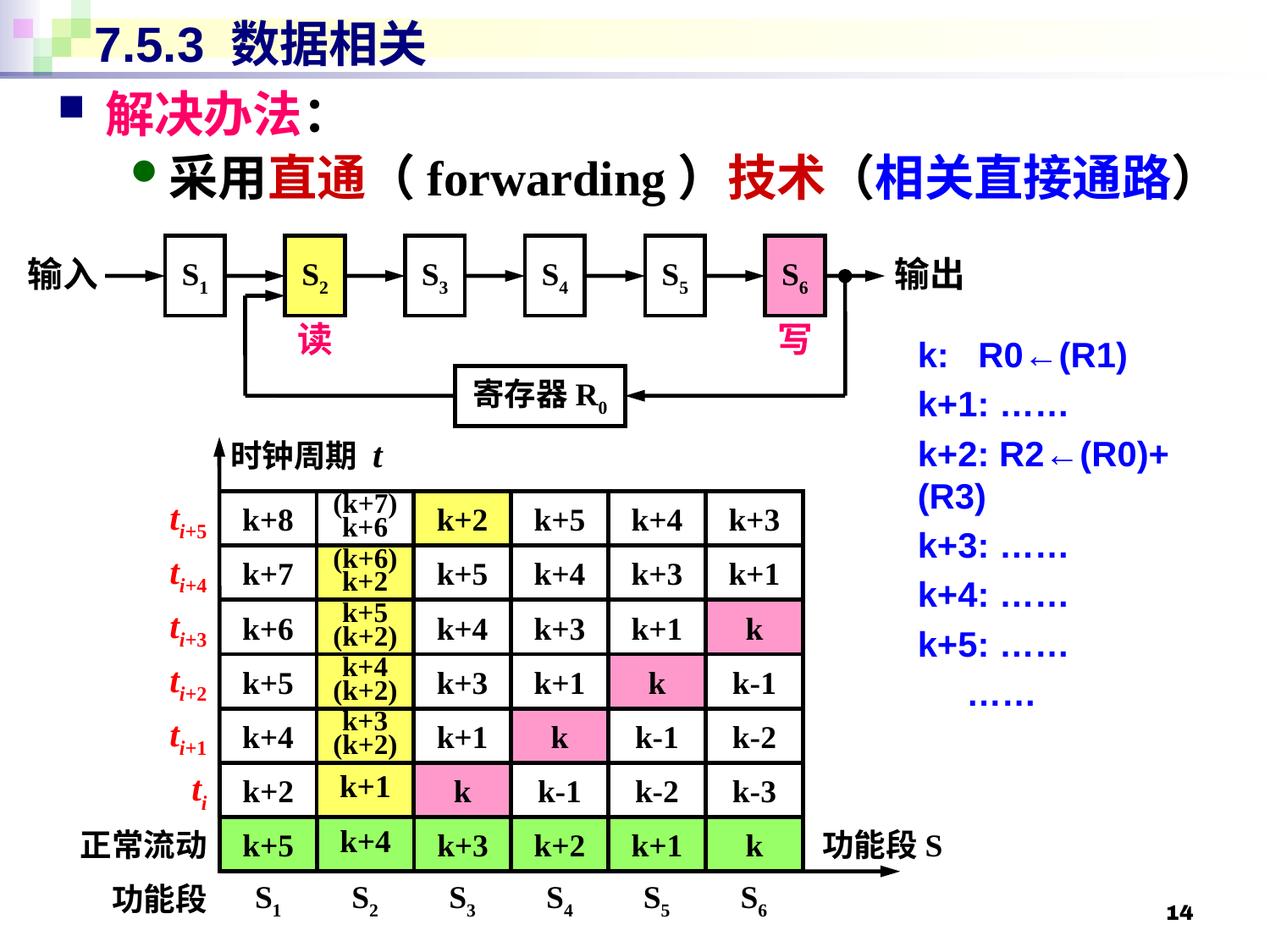

# 7.5.3 数据相关
解决办法：
采用直通（forwarding）技术（相关直接通路）
S1
S2
S3
S4
S5
S6
输入
输出

读
写
k:   R0←(R1)
k+1: ……
k+2: R2←(R0)+(R3)
k+3: ……
k+4: ……
k+5: ……
     ……
寄存器R0

时钟周期 t

k+8
(k+7)
k+6
k+2
k+5
k+4
k+3
ti+5
ti+4
k+7
(k+6)
k+2
k+5
k+4
k+3
k+1
ti+3
k+6
k+5
(k+2)
k+4
k+3
k+1
k
ti+2
k+5
k+4
(k+2)
k+3
k+1
k
k-1
ti+1
k+4
k+3
(k+2)
k+1
k
k-1
k-2
ti
k+2
k+1
k
k-1
k-2
k-3
正常流动
k+5
k+4
k+3
k+2
k+1
k
功能段S
14
功能段
S1

S2
S3
S4
S5
S6